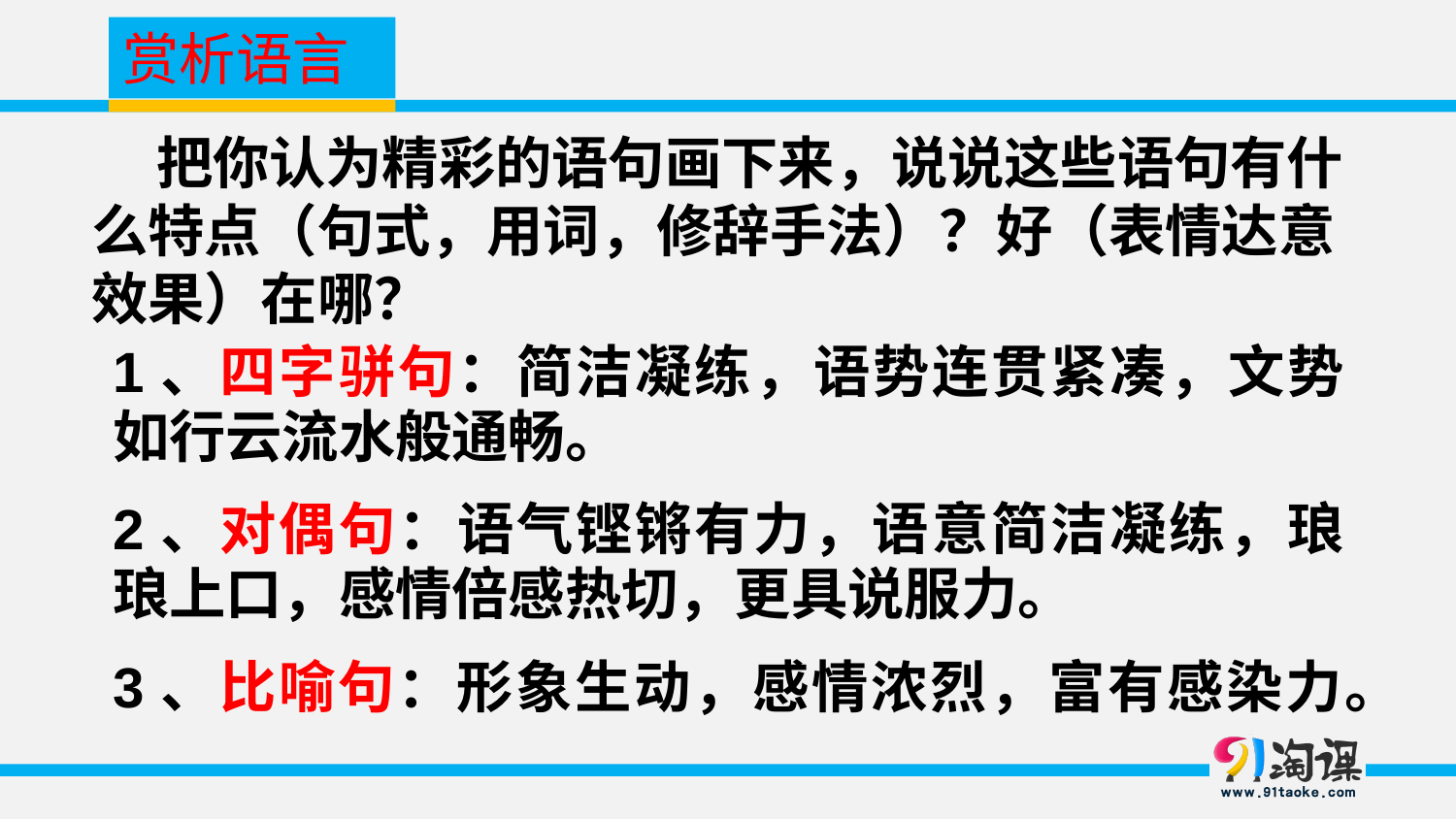

赏析语言
    把你认为精彩的语句画下来，说说这些语句有什么特点（句式，用词，修辞手法）？好（表情达意效果）在哪？
1、四字骈句：简洁凝练，语势连贯紧凑，文势如行云流水般通畅。
2、对偶句：语气铿锵有力，语意简洁凝练，琅琅上口，感情倍感热切，更具说服力。
3、比喻句：形象生动，感情浓烈，富有感染力。